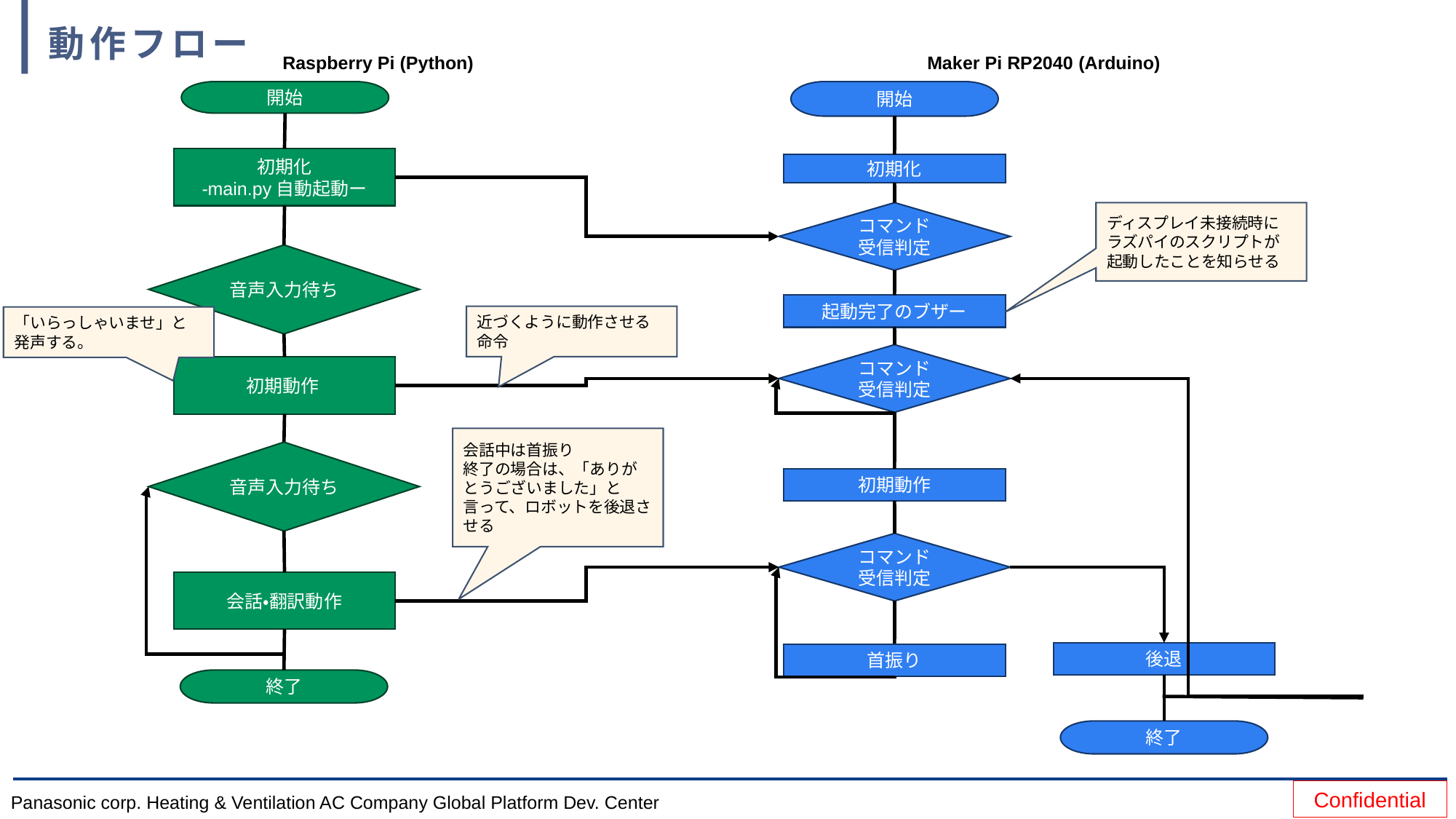

# 動作フロー
Maker Pi RP2040 (Arduino)
Raspberry Pi (Python)
開始
開始
初期化
-main.py自動起動ー
初期化
コマンド
受信判定
ディスプレイ未接続時に
ラズパイのスクリプトが起動したことを知らせる
音声入力待ち
起動完了のブザー
近づくように動作させる命令
「いらっしゃいませ」と発声する。
コマンド
受信判定
初期動作
会話中は首振り
終了の場合は、「ありがとうございました」と言って、ロボットを後退させる
音声入力待ち
初期動作
コマンド
受信判定
会話・翻訳動作
後退
首振り
終了
終了